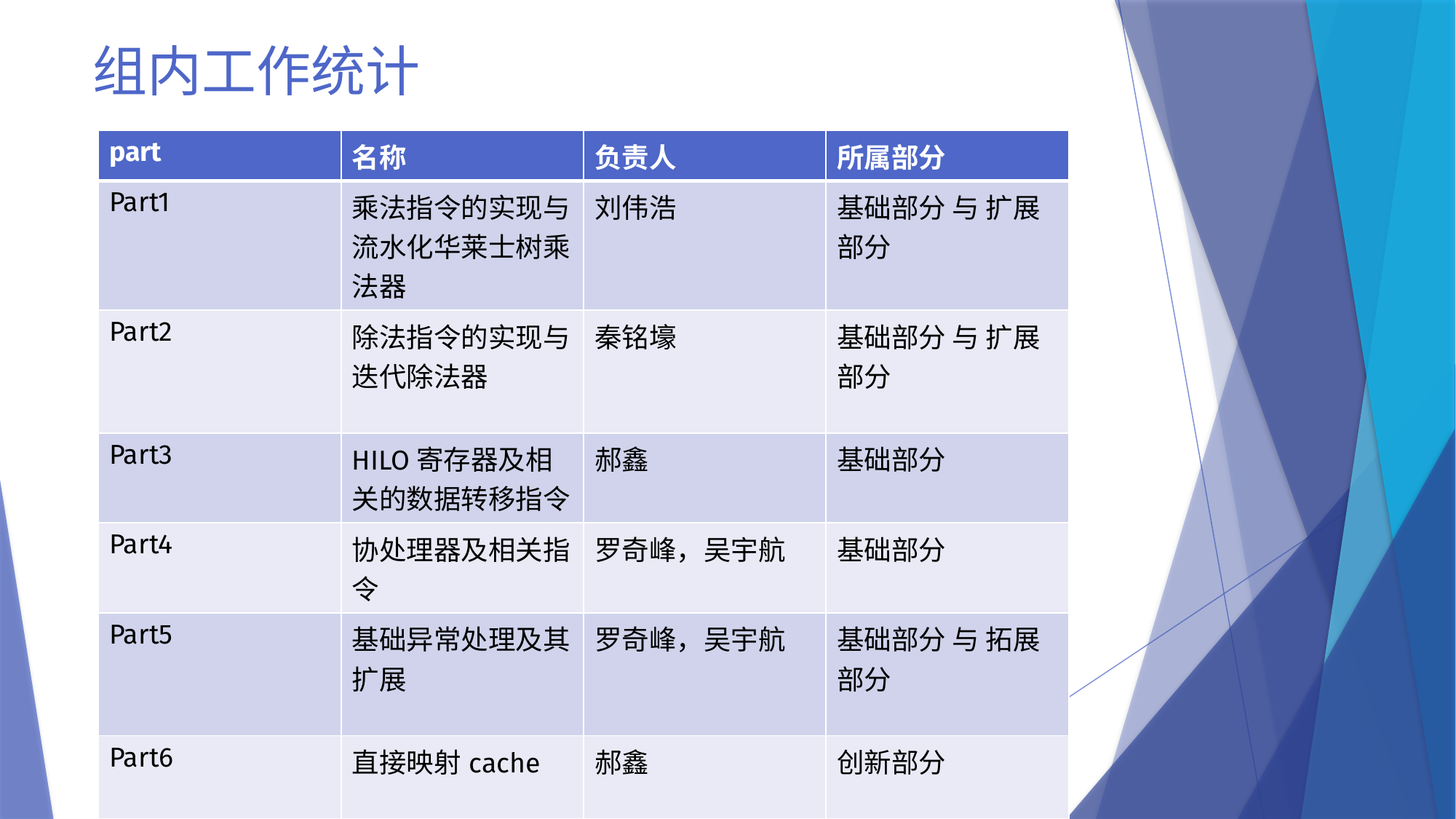

# 组内工作统计
| part | 名称 | 负责人 | 所属部分 |
| --- | --- | --- | --- |
| Part1 | 乘法指令的实现与流水化华莱士树乘法器 | 刘伟浩 | 基础部分 与 扩展部分 |
| Part2 | 除法指令的实现与迭代除法器 | 秦铭壕 | 基础部分 与 扩展部分 |
| Part3 | HILO寄存器及相关的数据转移指令 | 郝鑫 | 基础部分 |
| Part4 | 协处理器及相关指令 | 罗奇峰，吴宇航 | 基础部分 |
| Part5 | 基础异常处理及其扩展 | 罗奇峰，吴宇航 | 基础部分 与 拓展部分 |
| Part6 | 直接映射cache | 郝鑫 | 创新部分 |
| 分值总计：基础部分（15分）+流水化华莱士树乘法器（15分）+迭代除法器（5分）+异常扩展（5分）+直接映射cache（8分）= 48分 |  |  |  |